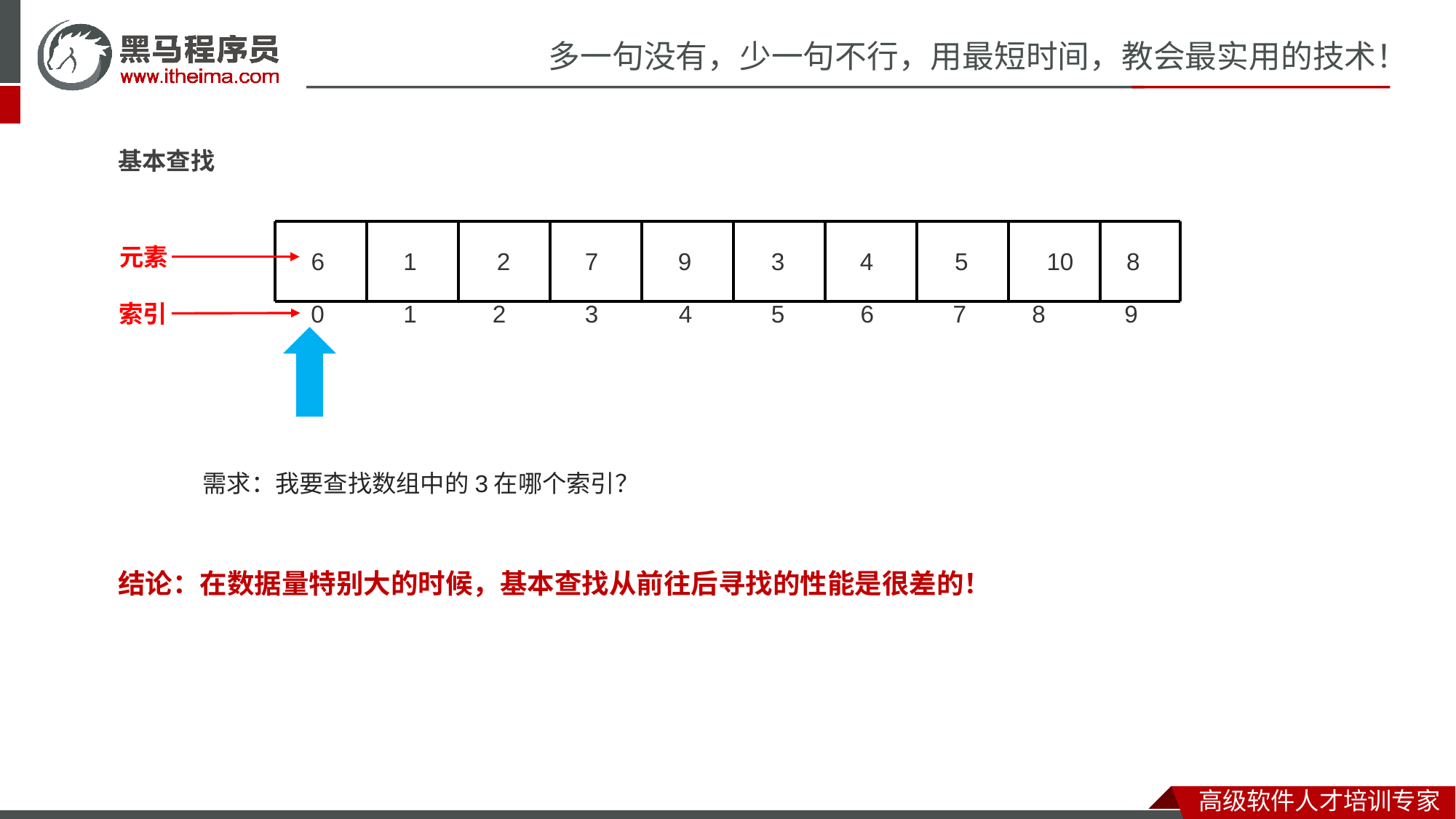

基本查找
元素
6
1
2
7
9
3
4
5
10
8
0
1
2
3
4
5
6
7
8
9
索引

需求：我要查找数组中的3在哪个索引？
结论：在数据量特别大的时候，基本查找从前往后寻找的性能是很差的！